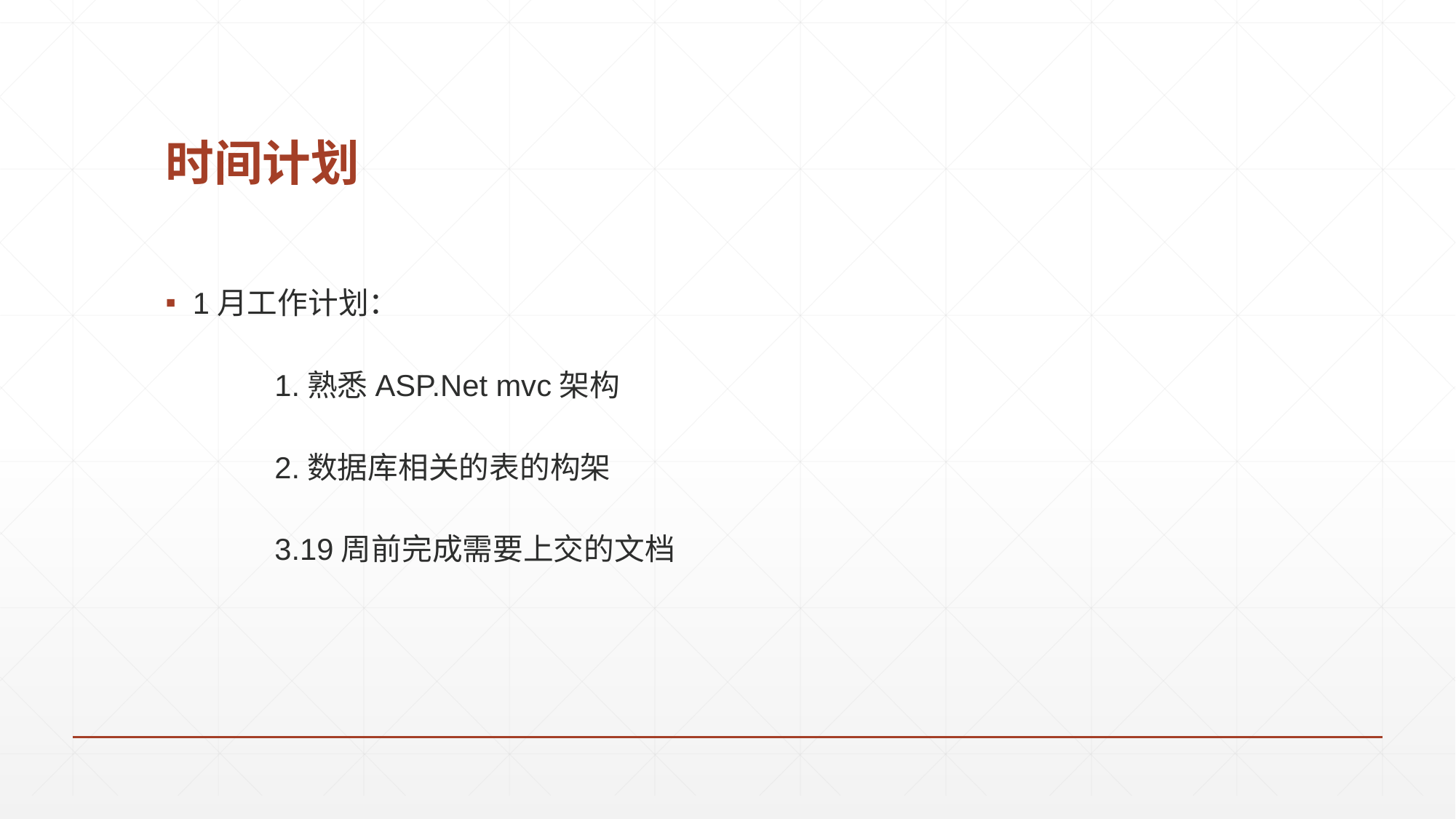

# 时间计划

1月工作计划：
	1.熟悉ASP.Net mvc架构
	2.数据库相关的表的构架
	3.19周前完成需要上交的文档